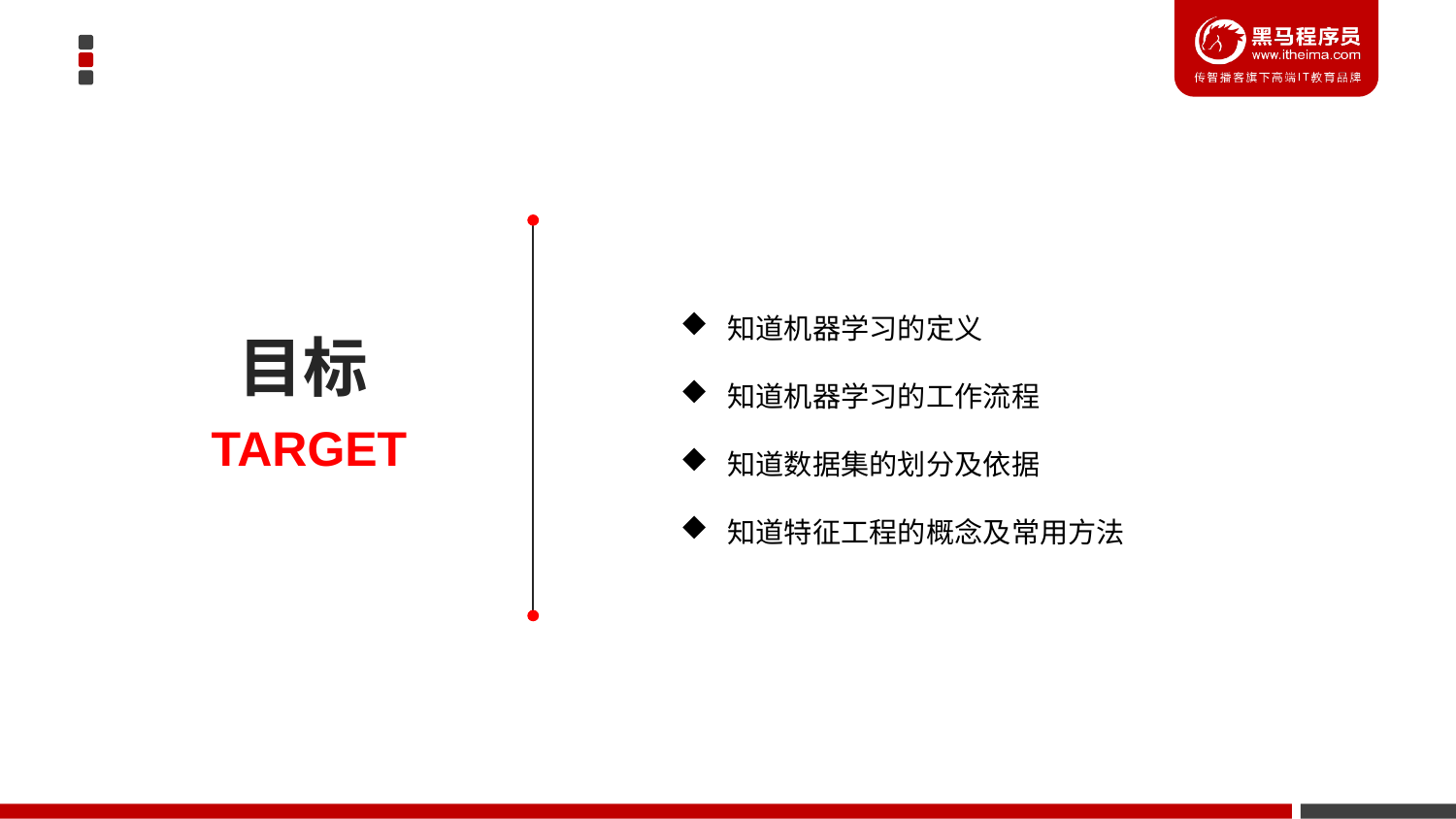

知道机器学习的定义
 知道机器学习的工作流程
 知道数据集的划分及依据
 知道特征工程的概念及常用方法
目标
TARGET